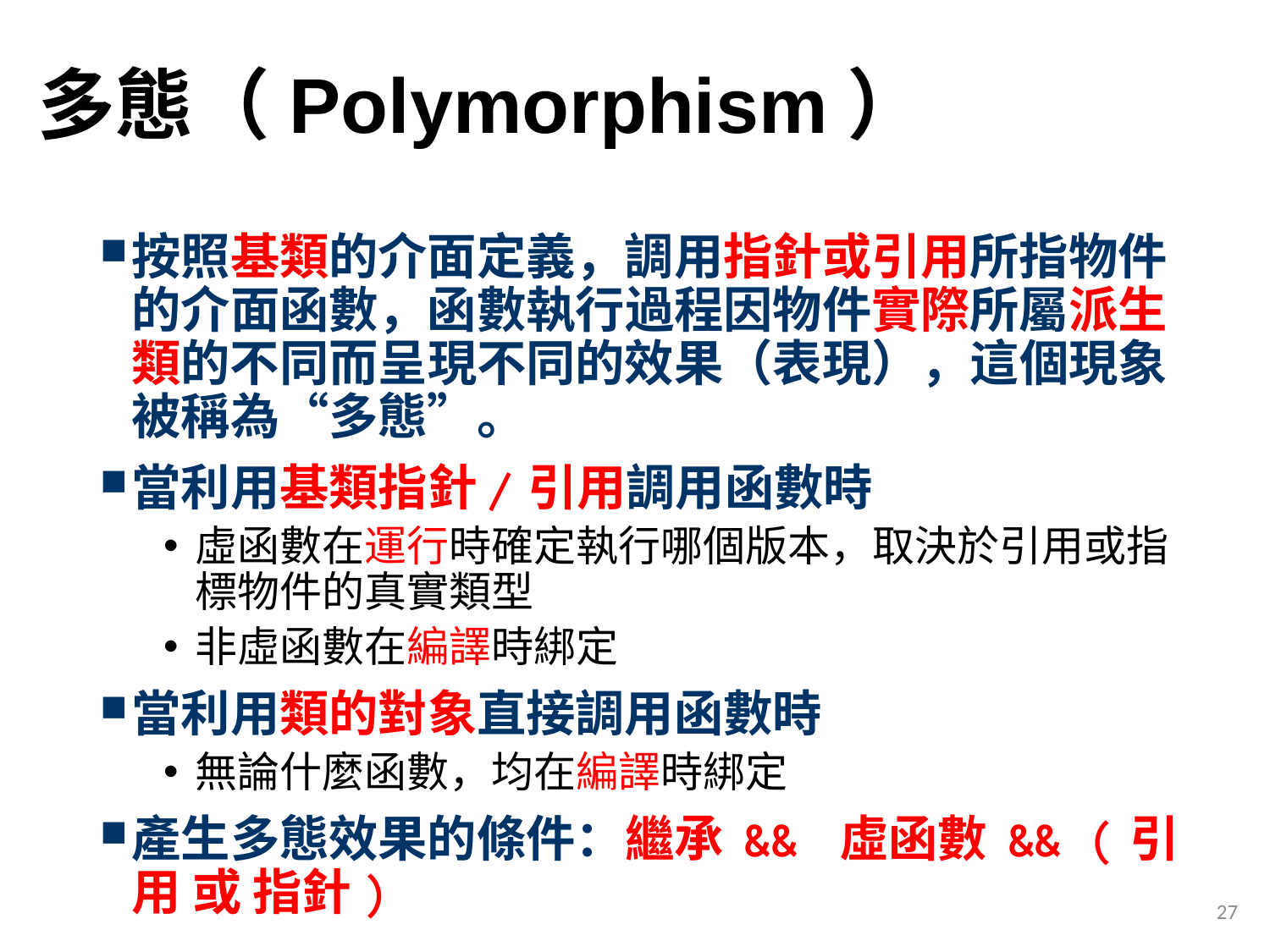

# 多態（Polymorphism）
按照基類的介面定義，調用指針或引用所指物件的介面函數，函數執行過程因物件實際所屬派生類的不同而呈現不同的效果（表現），這個現象被稱為“多態”。
當利用基類指針/引用調用函數時
虛函數在運行時確定執行哪個版本，取決於引用或指標物件的真實類型
非虛函數在編譯時綁定
當利用類的對象直接調用函數時
無論什麼函數，均在編譯時綁定
產生多態效果的條件：繼承 && 虛函數 && (引用 或 指針)
27